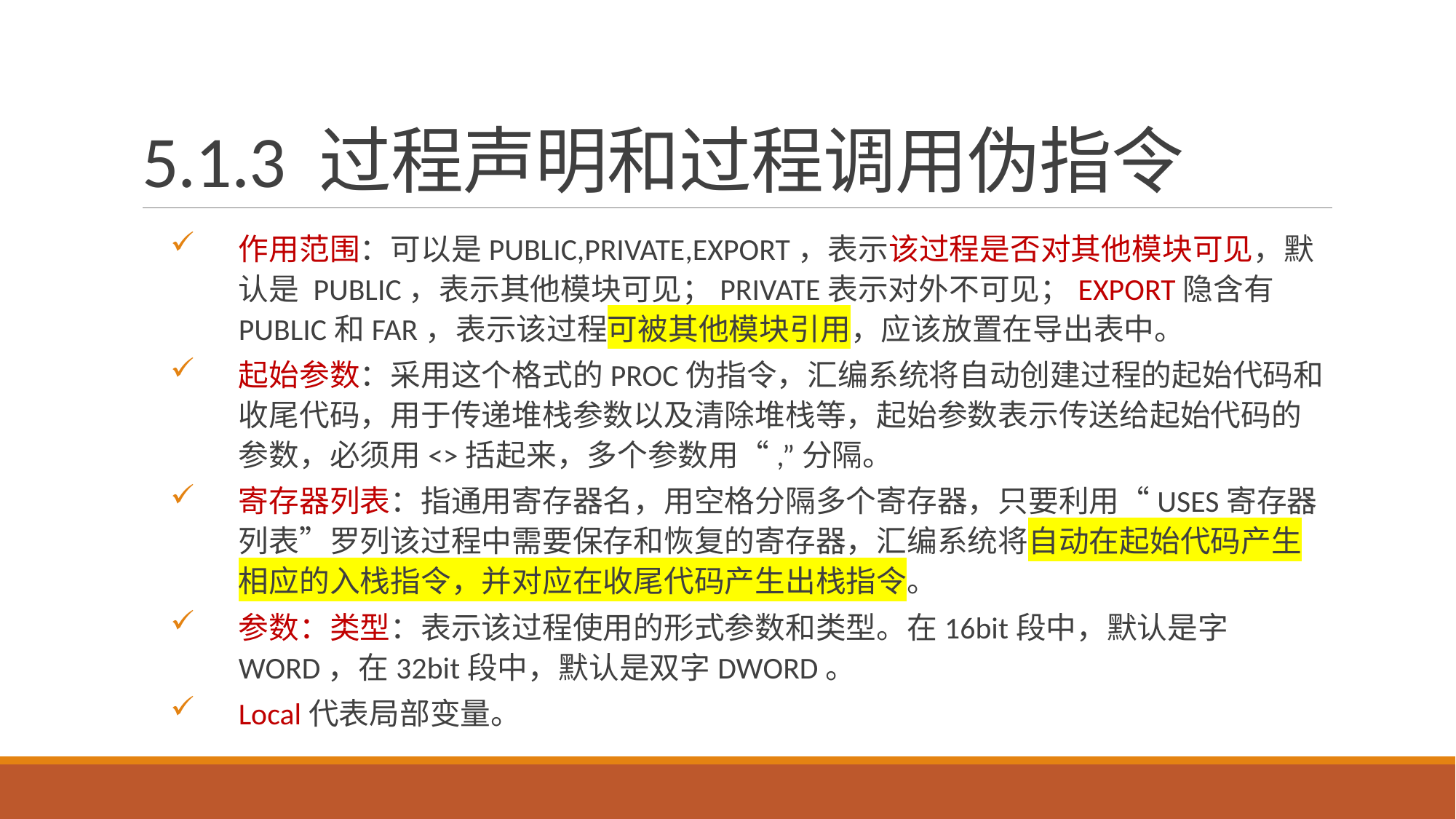

# 5.1.3 过程声明和过程调用伪指令
作用范围：可以是PUBLIC,PRIVATE,EXPORT，表示该过程是否对其他模块可见，默认是 PUBLIC，表示其他模块可见；PRIVATE表示对外不可见；EXPORT隐含有PUBLIC和FAR，表示该过程可被其他模块引用，应该放置在导出表中。
起始参数：采用这个格式的PROC伪指令，汇编系统将自动创建过程的起始代码和收尾代码，用于传递堆栈参数以及清除堆栈等，起始参数表示传送给起始代码的参数，必须用<>括起来，多个参数用“,”分隔。
寄存器列表：指通用寄存器名，用空格分隔多个寄存器，只要利用“USES寄存器列表”罗列该过程中需要保存和恢复的寄存器，汇编系统将自动在起始代码产生相应的入栈指令，并对应在收尾代码产生出栈指令。
参数：类型：表示该过程使用的形式参数和类型。在16bit段中，默认是字WORD，在32bit段中，默认是双字DWORD。
Local代表局部变量。